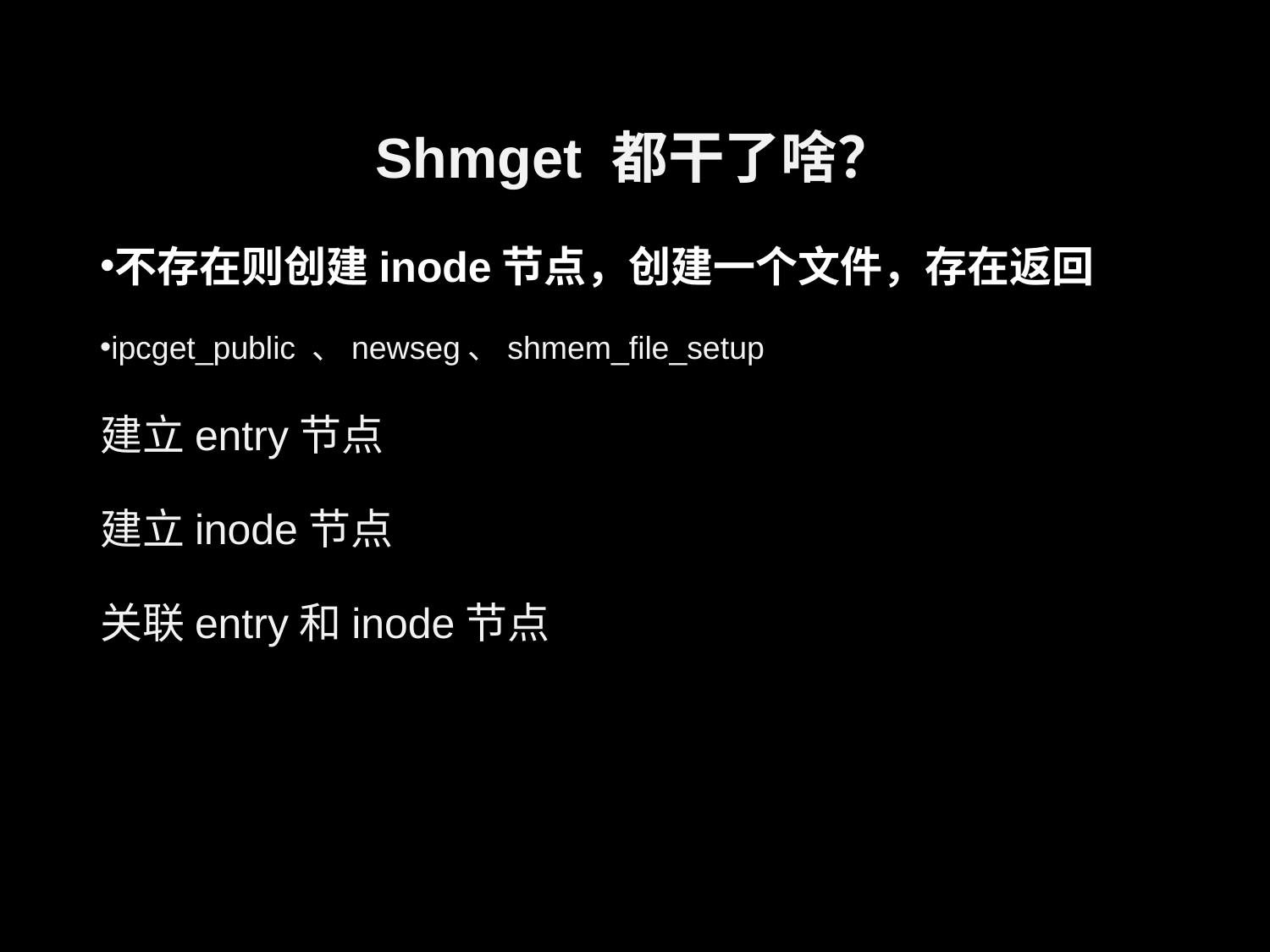

# Shmget 都干了啥？
不存在则创建inode节点，创建一个文件，存在返回
ipcget_public 、newseg、shmem_file_setup
建立entry节点
建立inode节点
关联entry和inode节点